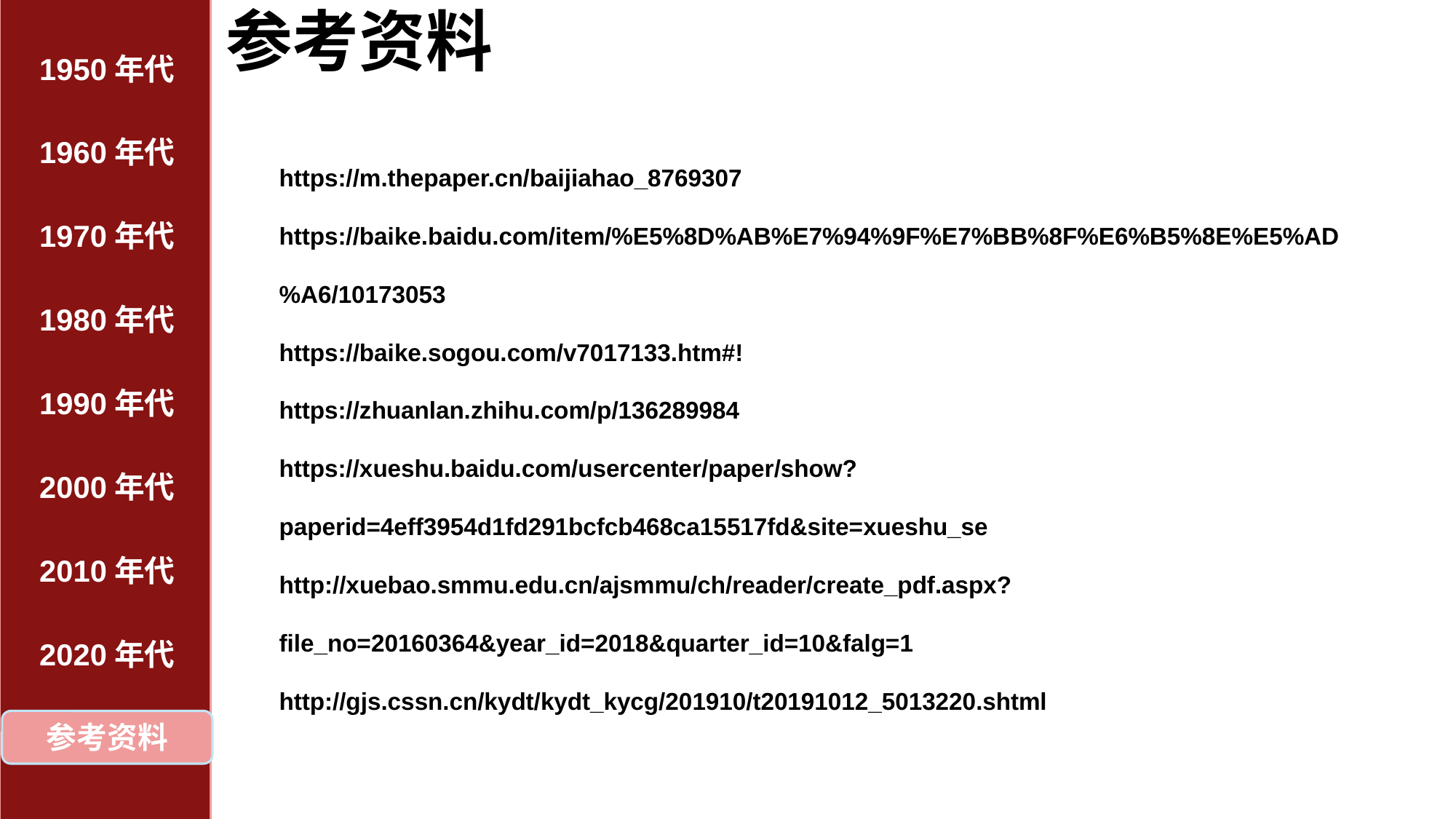

# 参考资料

1950年代
1960年代
https://m.thepaper.cn/baijiahao_8769307
https://baike.baidu.com/item/%E5%8D%AB%E7%94%9F%E7%BB%8F%E6%B5%8E%E5%AD%A6/10173053
https://baike.sogou.com/v7017133.htm#!
https://zhuanlan.zhihu.com/p/136289984
https://xueshu.baidu.com/usercenter/paper/show?paperid=4eff3954d1fd291bcfcb468ca15517fd&site=xueshu_se
http://xuebao.smmu.edu.cn/ajsmmu/ch/reader/create_pdf.aspx?file_no=20160364&year_id=2018&quarter_id=10&falg=1
http://gjs.cssn.cn/kydt/kydt_kycg/201910/t20191012_5013220.shtml
1970年代
1980年代

1990年代

2000年代
2010年代
2020年代

参考资料